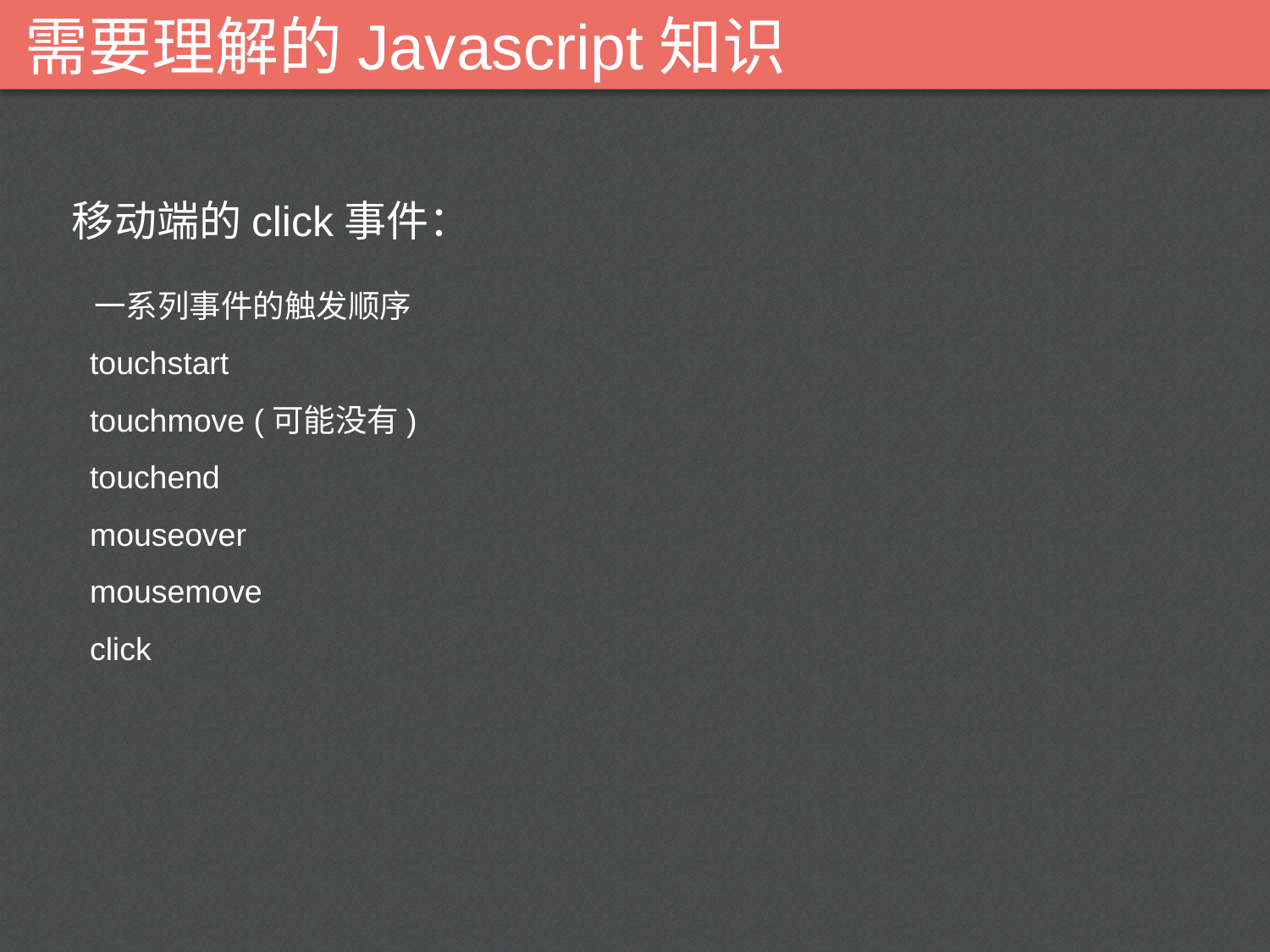

# 需要理解的Javascript知识
移动端的click事件：
  一系列事件的触发顺序
  touchstart
  touchmove (可能没有)
  touchend
  mouseover
  mousemove
  click